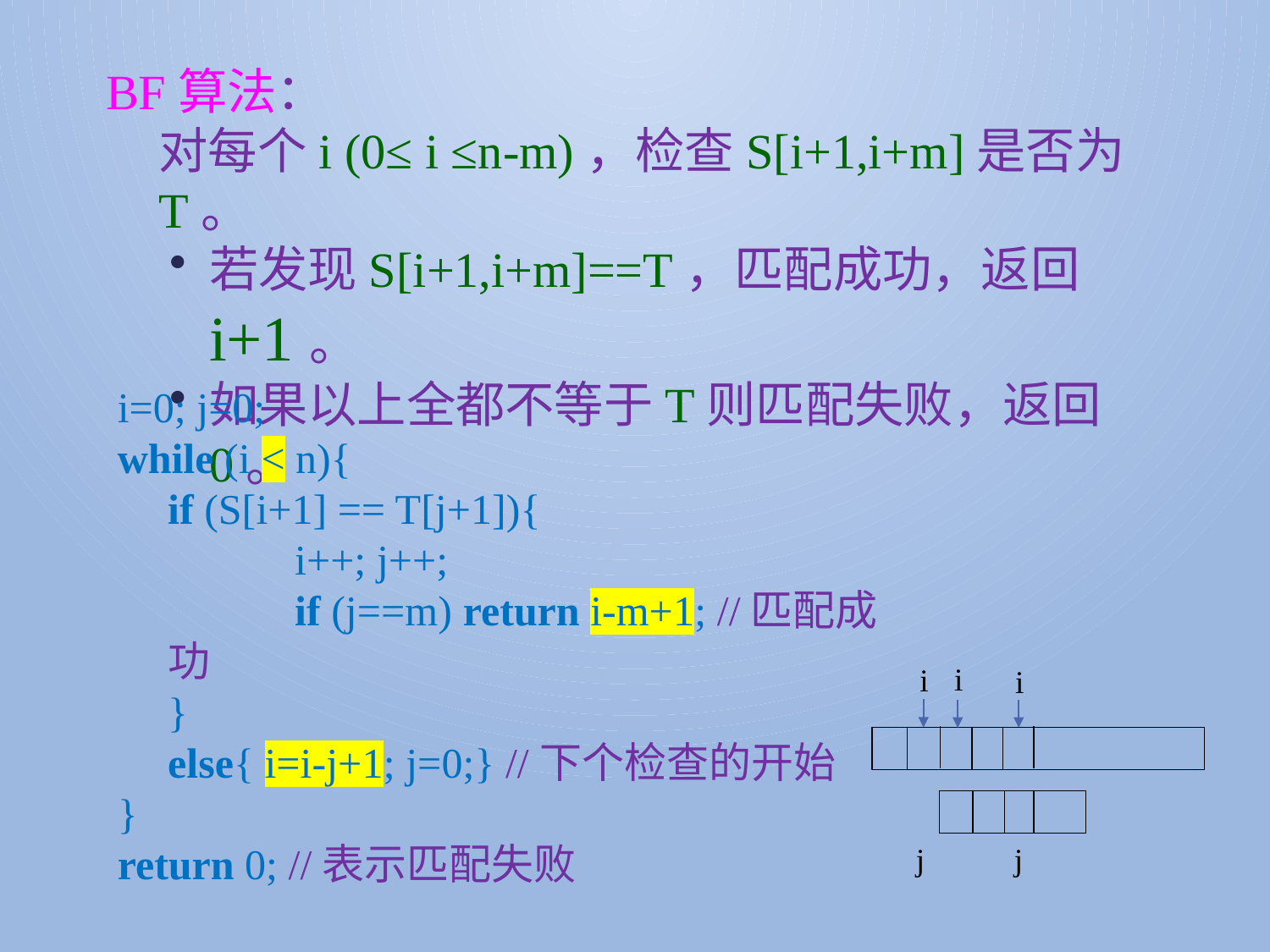

BF算法：
对每个i (0≤ i ≤n-m)，检查S[i+1,i+m]是否为T。
若发现S[i+1,i+m]==T，匹配成功，返回 i+1。
如果以上全都不等于T则匹配失败，返回0。
i=0; j=0;
while (i < n){
if (S[i+1] == T[j+1]){
	i++; j++;
	if (j==m) return i-m+1; //匹配成功
}
else{ i=i-j+1; j=0;} //下个检查的开始
}
return 0; //表示匹配失败
i
i
j
i

j